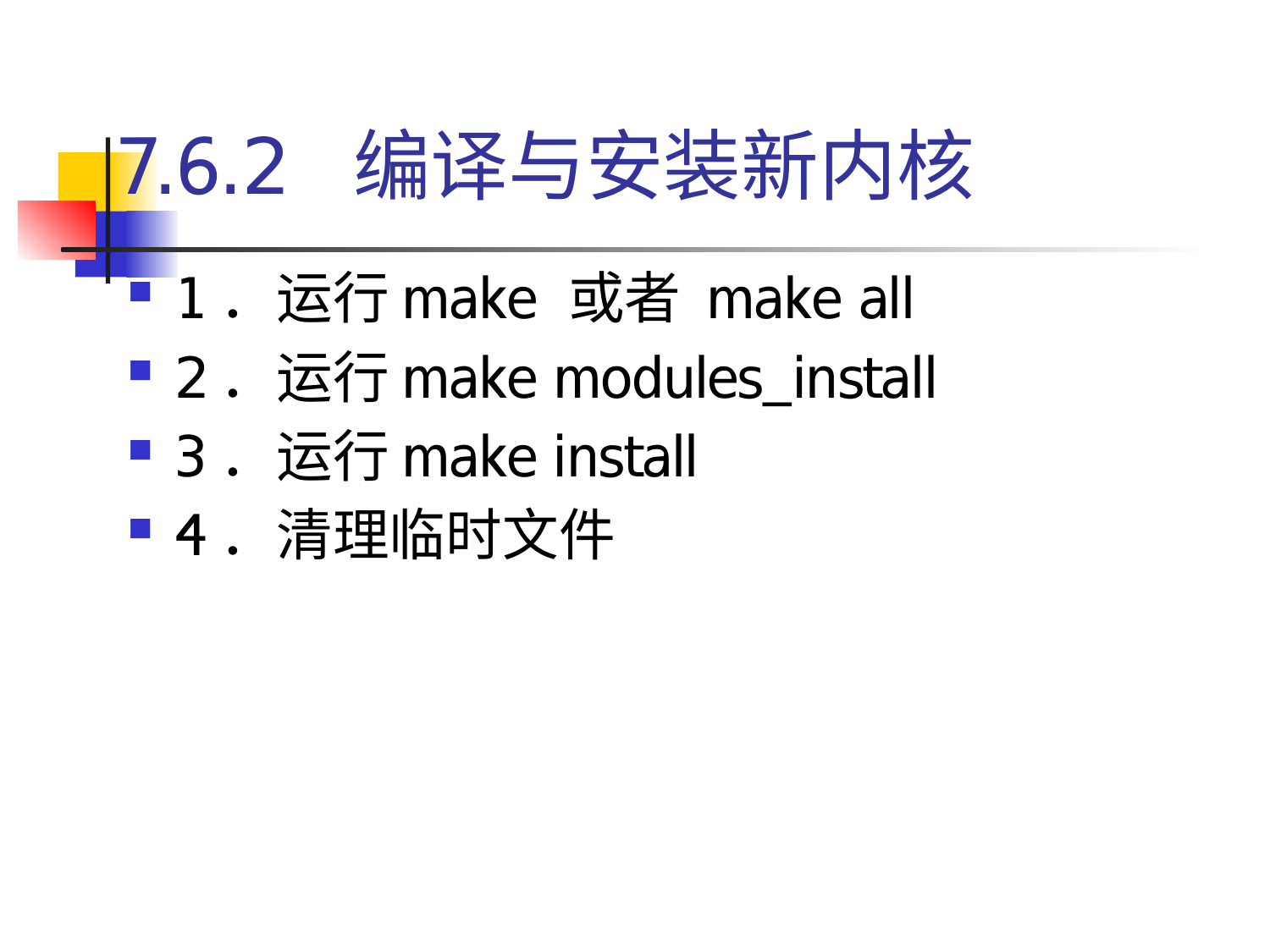

# 7.6.2  编译与安装新内核
1．运行make 或者 make all
2．运行make modules_install
3．运行make install
4．清理临时文件